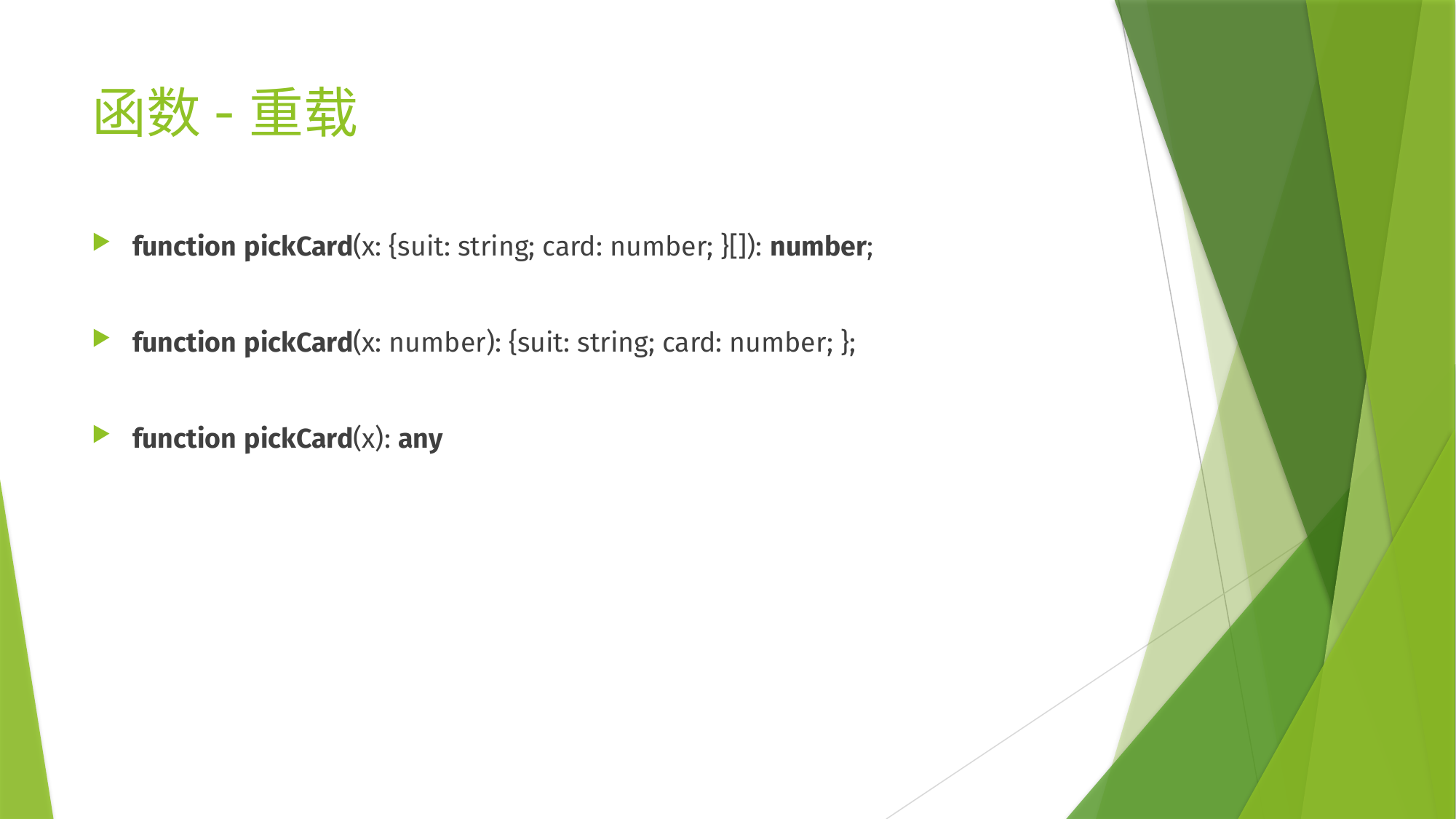

# 函数-重载

function pickCard(x: {suit: string; card: number; }[]): number;

function pickCard(x: number): {suit: string; card: number; };

function pickCard(x): any